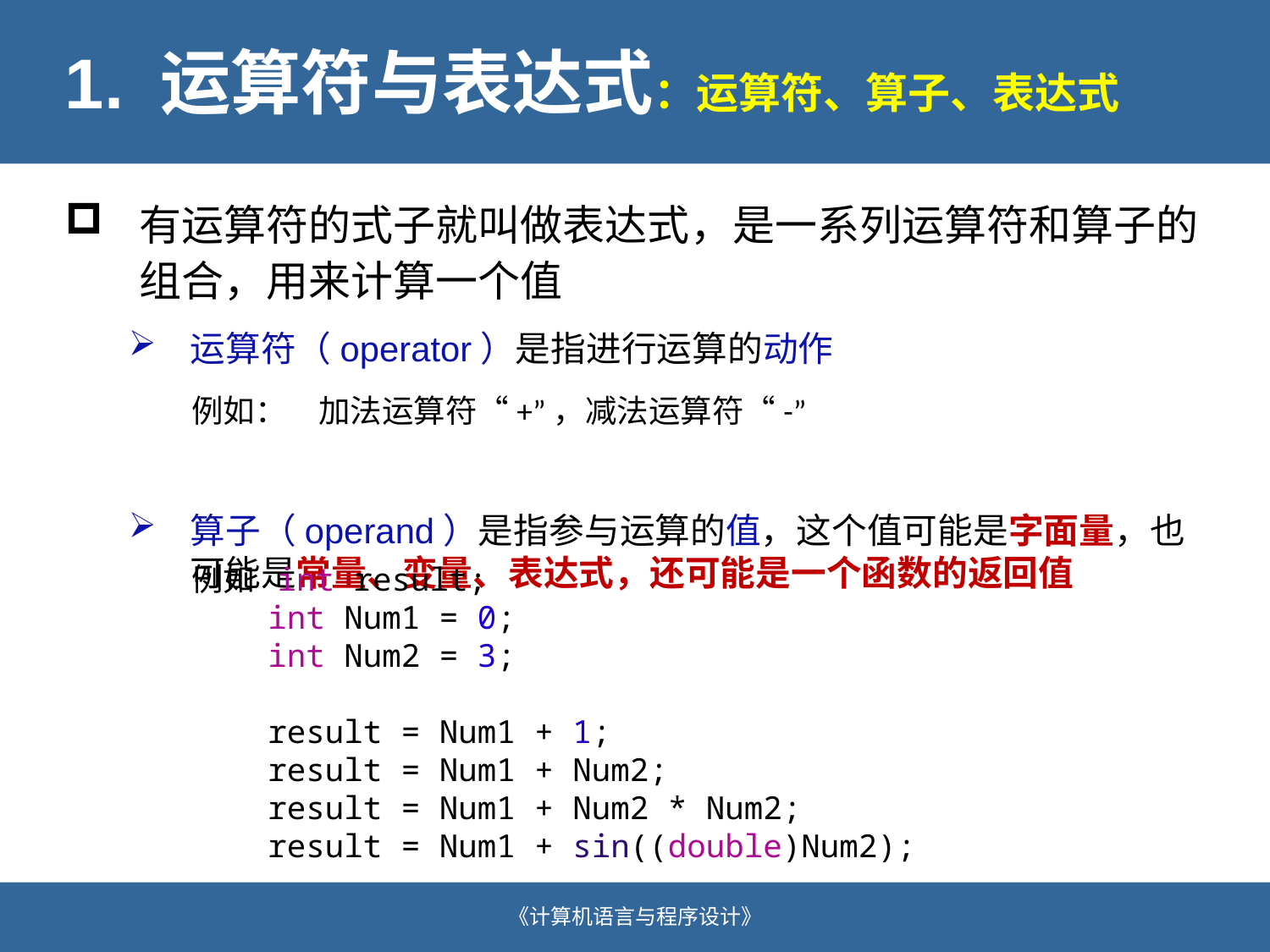

# 1. 运算符与表达式：运算符、算子、表达式
有运算符的式子就叫做表达式，是一系列运算符和算子的组合，用来计算一个值
运算符（operator）是指进行运算的动作

算子（operand）是指参与运算的值，这个值可能是字面量，也可能是常量、变量、表达式，还可能是一个函数的返回值
例如：	加法运算符“+”，减法运算符“-”
例如  int result;
    int Num1 = 0;
    int Num2 = 3;

    result = Num1 + 1;
    result = Num1 + Num2;
    result = Num1 + Num2 * Num2;
    result = Num1 + sin((double)Num2);

《计算机语言与程序设计》
2